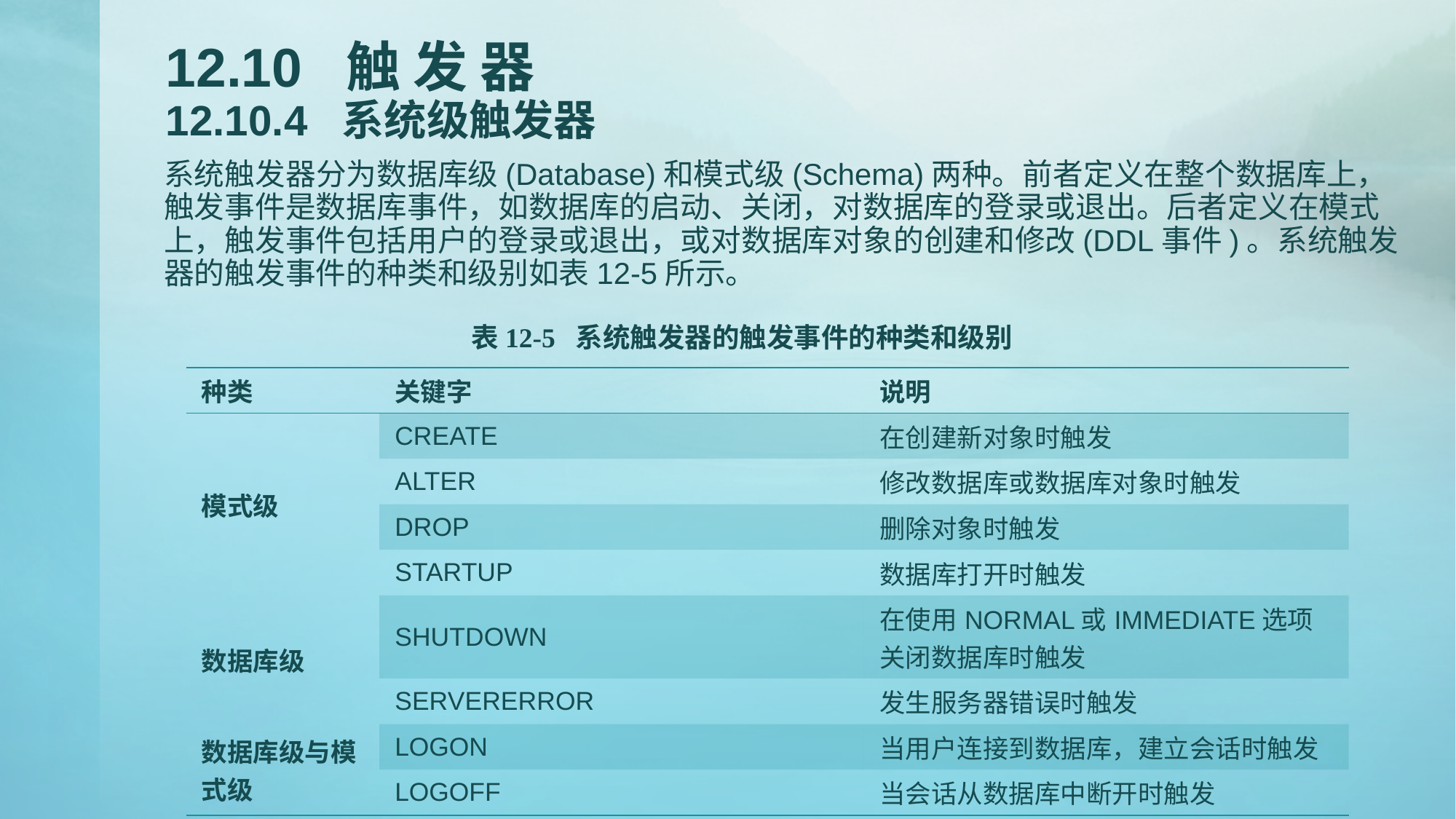

# 12.10  触 发 器 12.10.4  系统级触发器
系统触发器分为数据库级(Database)和模式级(Schema)两种。前者定义在整个数据库上，触发事件是数据库事件，如数据库的启动、关闭，对数据库的登录或退出。后者定义在模式上，触发事件包括用户的登录或退出，或对数据库对象的创建和修改(DDL事件)。系统触发器的触发事件的种类和级别如表12-5所示。

表12-5  系统触发器的触发事件的种类和级别
| 种类 | 关键字 | 说明 |
| --- | --- | --- |
| 模式级 | CREATE | 在创建新对象时触发 |
|  | ALTER | 修改数据库或数据库对象时触发 |
|  | DROP | 删除对象时触发 |
|  | STARTUP | 数据库打开时触发 |
| 数据库级 | SHUTDOWN | 在使用NORMAL或IMMEDIATE选项关闭数据库时触发 |
|  | SERVERERROR | 发生服务器错误时触发 |
| 数据库级与模式级 | LOGON | 当用户连接到数据库，建立会话时触发 |
|  | LOGOFF | 当会话从数据库中断开时触发 |